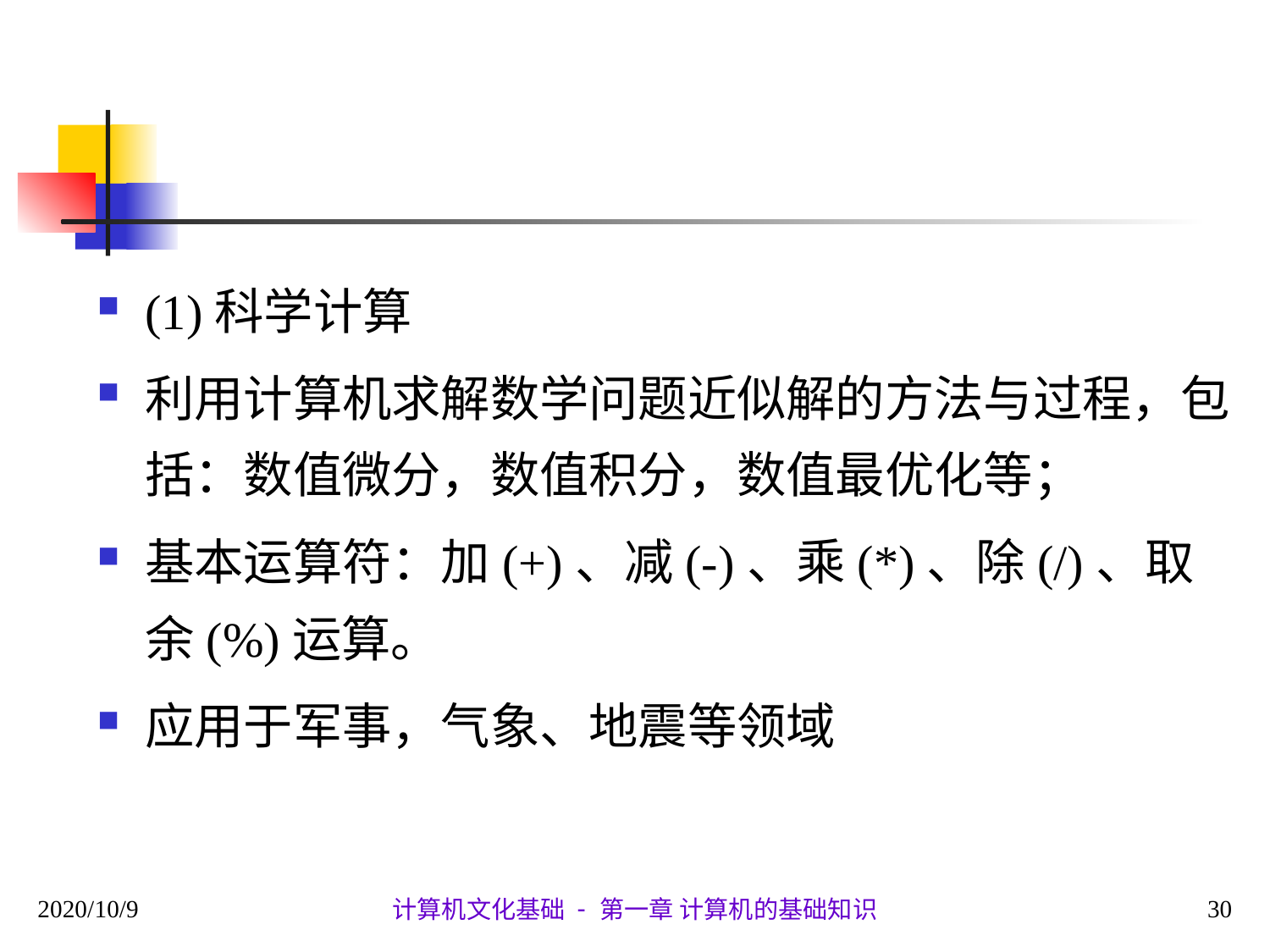

#
(1)科学计算
利用计算机求解数学问题近似解的方法与过程，包括：数值微分，数值积分，数值最优化等；
基本运算符：加(+)、减(-)、乘(*)、除(/)、取余(%)运算。
应用于军事，气象、地震等领域

2020/10/9
30
计算机文化基础 - 第一章 计算机的基础知识